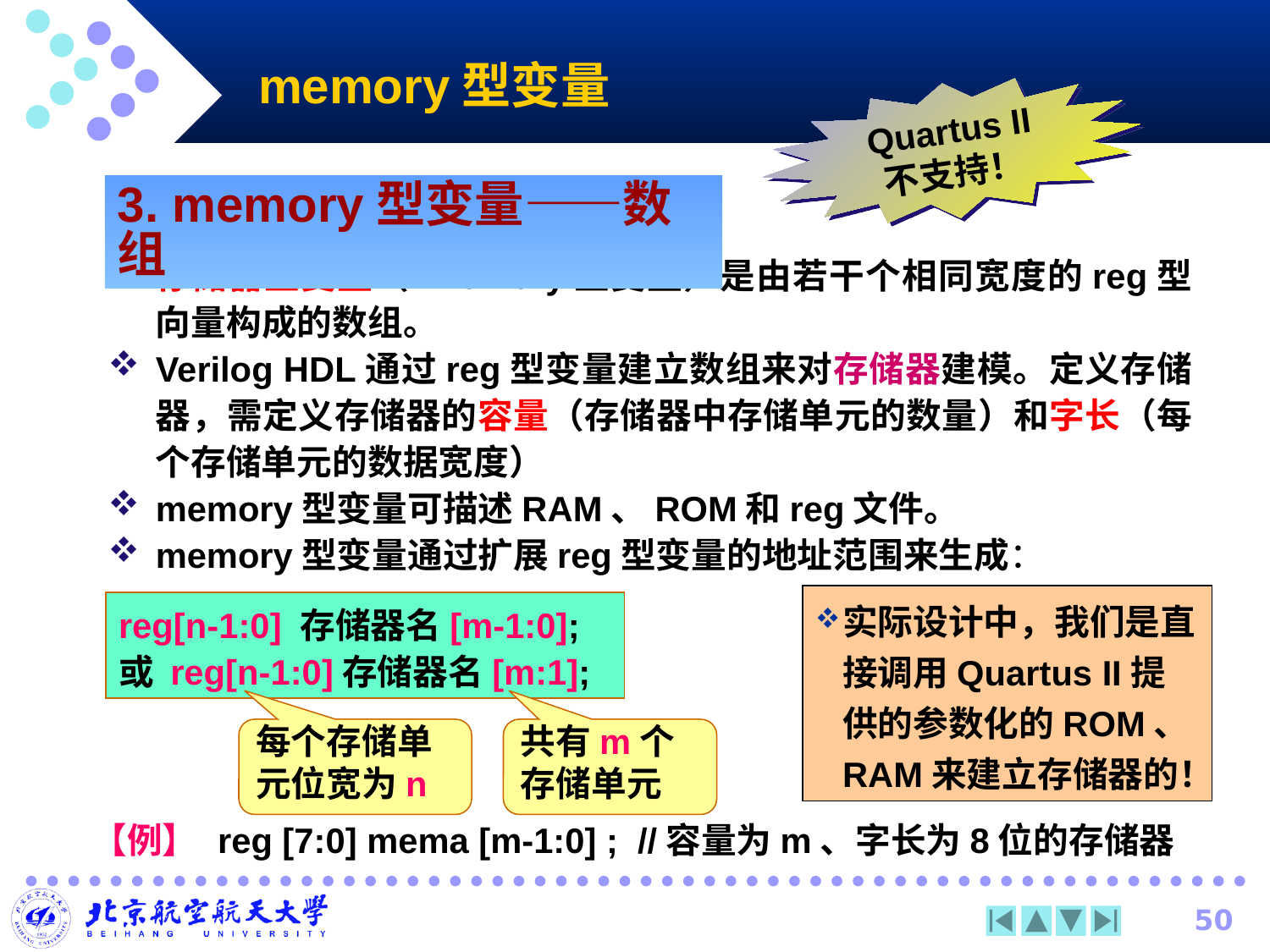

# memory型变量
Quartus II
不支持！
3. memory型变量——数组

存储器型变量（ memory型变量）是由若干个相同宽度的reg型向量构成的数组。
Verilog HDL通过reg型变量建立数组来对存储器建模。定义存储器，需定义存储器的容量（存储器中存储单元的数量）和字长（每个存储单元的数据宽度）
memory型变量可描述RAM、ROM和reg文件。
memory型变量通过扩展reg型变量的地址范围来生成：
实际设计中，我们是直接调用Quartus II提供的参数化的ROM、RAM来建立存储器的！
reg[n-1:0] 存储器名[m-1:0];
或 reg[n-1:0]存储器名[m:1];
每个存储单元位宽为n
共有m个存储单元
【例】 reg [7:0] mema [m-1:0] ;  //容量为m、字长为8位的存储器
50